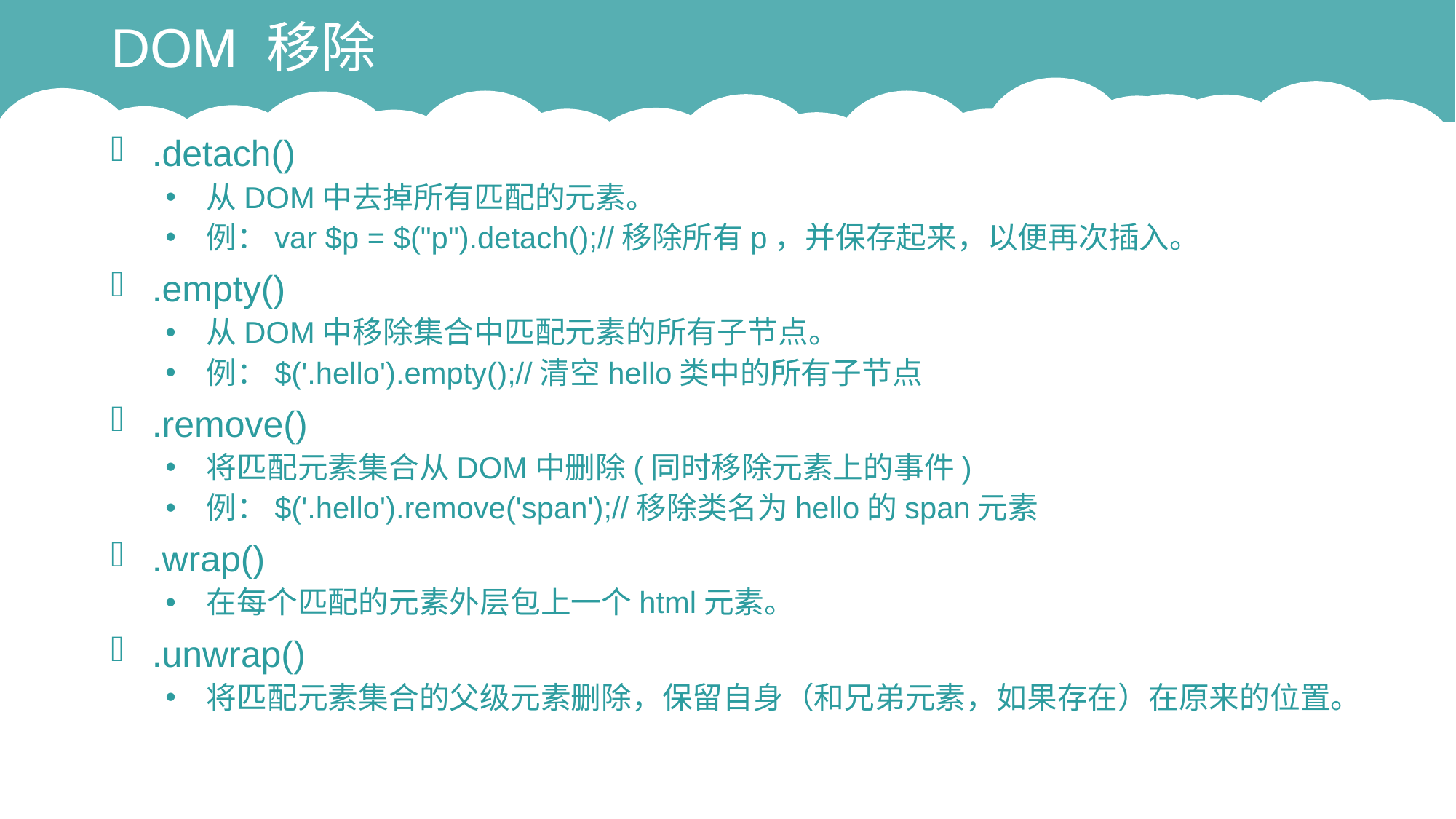

# DOM 移除
.detach()
从DOM中去掉所有匹配的元素。
例：var $p = $("p").detach();//移除所有p，并保存起来，以便再次插入。
.empty()
从DOM中移除集合中匹配元素的所有子节点。
例：$('.hello').empty();//清空hello类中的所有子节点
.remove()
将匹配元素集合从DOM中删除(同时移除元素上的事件)
例：$('.hello').remove('span');//移除类名为hello的span元素
.wrap()
在每个匹配的元素外层包上一个html元素。
.unwrap()
将匹配元素集合的父级元素删除，保留自身（和兄弟元素，如果存在）在原来的位置。